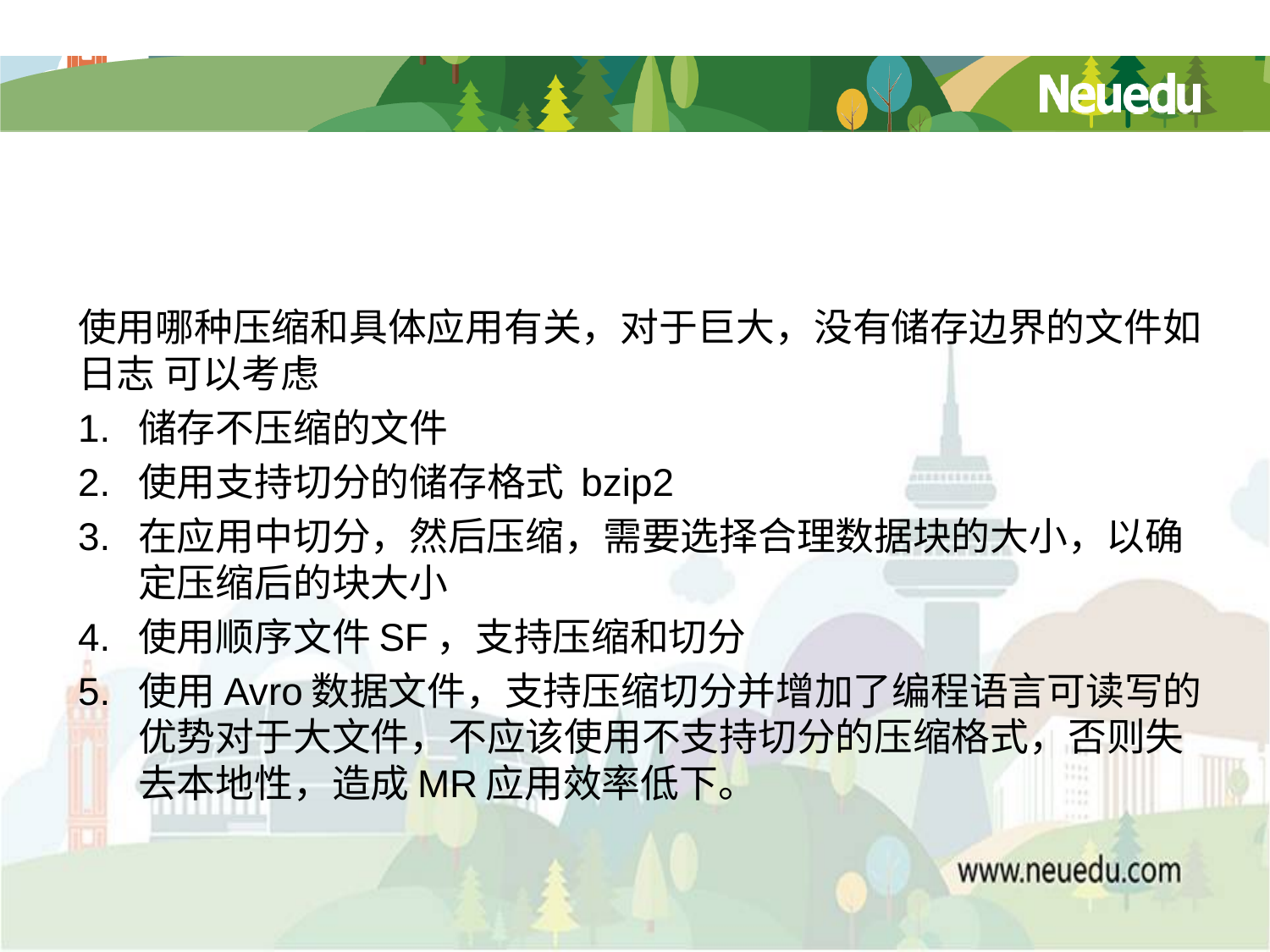

#
使用哪种压缩和具体应用有关，对于巨大，没有储存边界的文件如日志 可以考虑
储存不压缩的文件
使用支持切分的储存格式 bzip2
在应用中切分，然后压缩，需要选择合理数据块的大小，以确定压缩后的块大小
使用顺序文件SF，支持压缩和切分
使用Avro数据文件，支持压缩切分并增加了编程语言可读写的优势对于大文件，不应该使用不支持切分的压缩格式，否则失去本地性，造成MR应用效率低下。